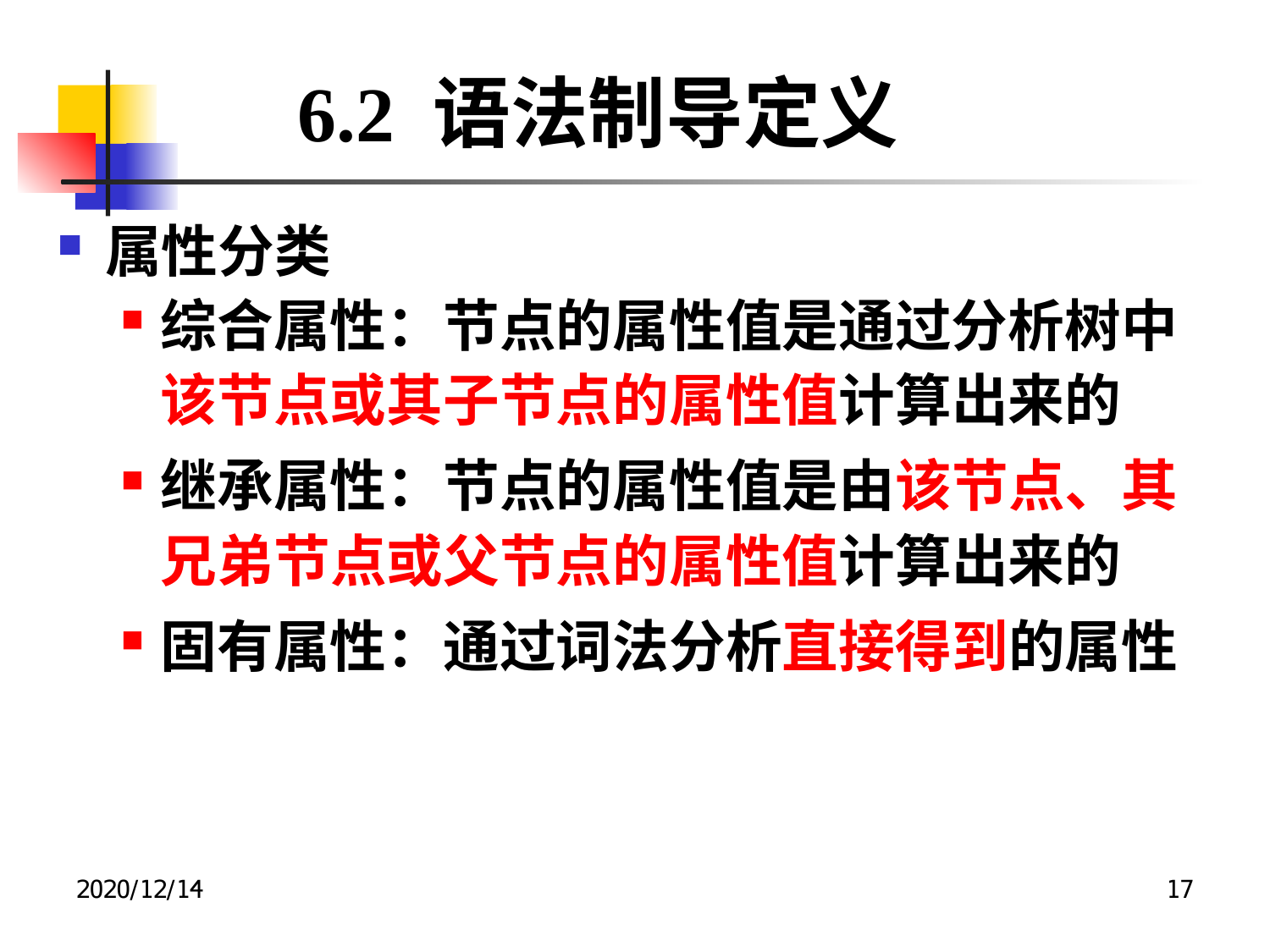

6.2 语法制导定义
属性分类
综合属性：节点的属性值是通过分析树中该节点或其子节点的属性值计算出来的
继承属性：节点的属性值是由该节点、其兄弟节点或父节点的属性值计算出来的
固有属性：通过词法分析直接得到的属性
2020/12/14
17